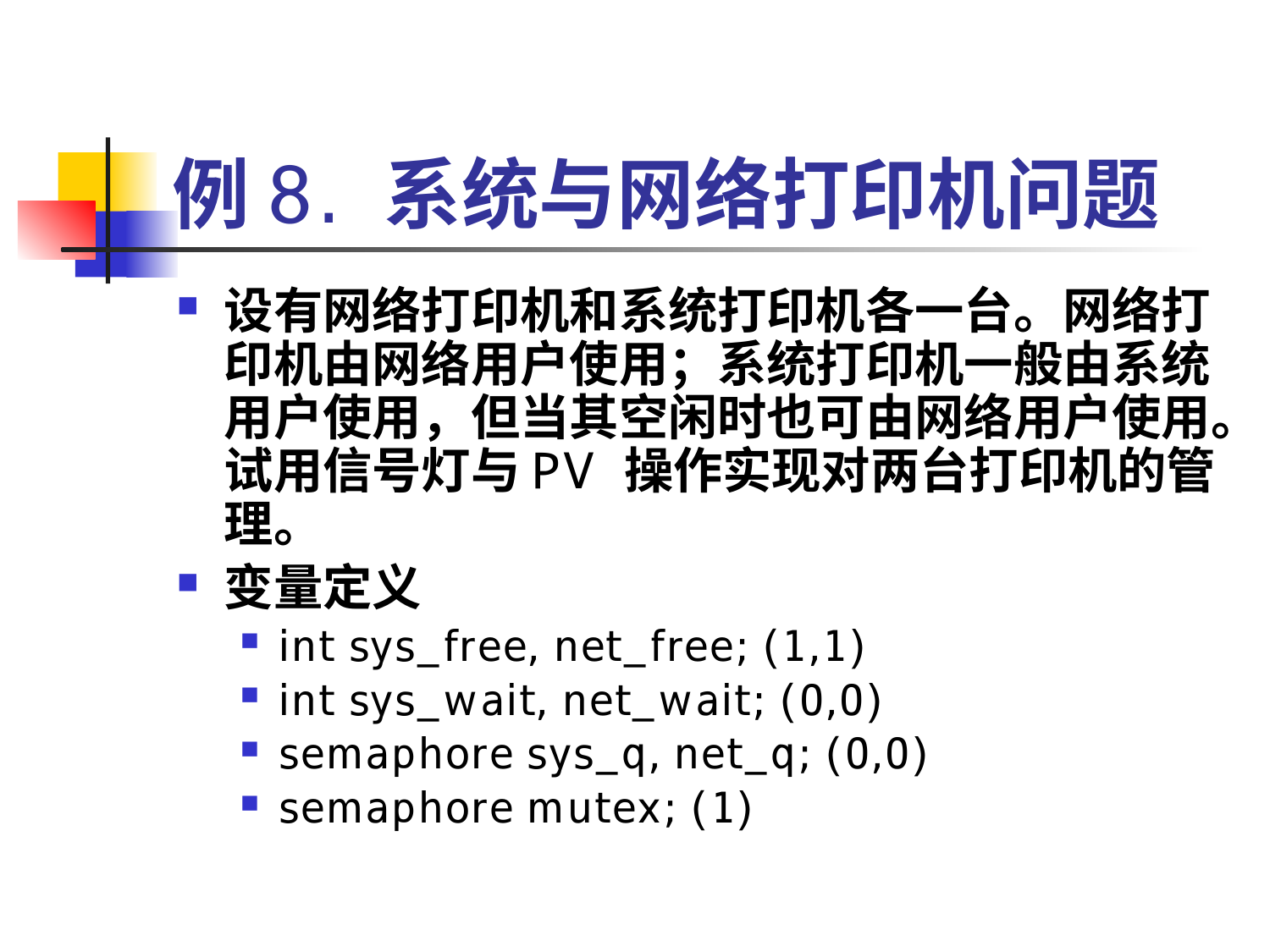

# 例8. 系统与网络打印机问题
设有网络打印机和系统打印机各一台。网络打印机由网络用户使用；系统打印机一般由系统用户使用，但当其空闲时也可由网络用户使用。试用信号灯与PV 操作实现对两台打印机的管理。
变量定义
int sys_free, net_free; (1,1)
int sys_wait, net_wait; (0,0)
semaphore sys_q, net_q; (0,0)
semaphore mutex; (1)